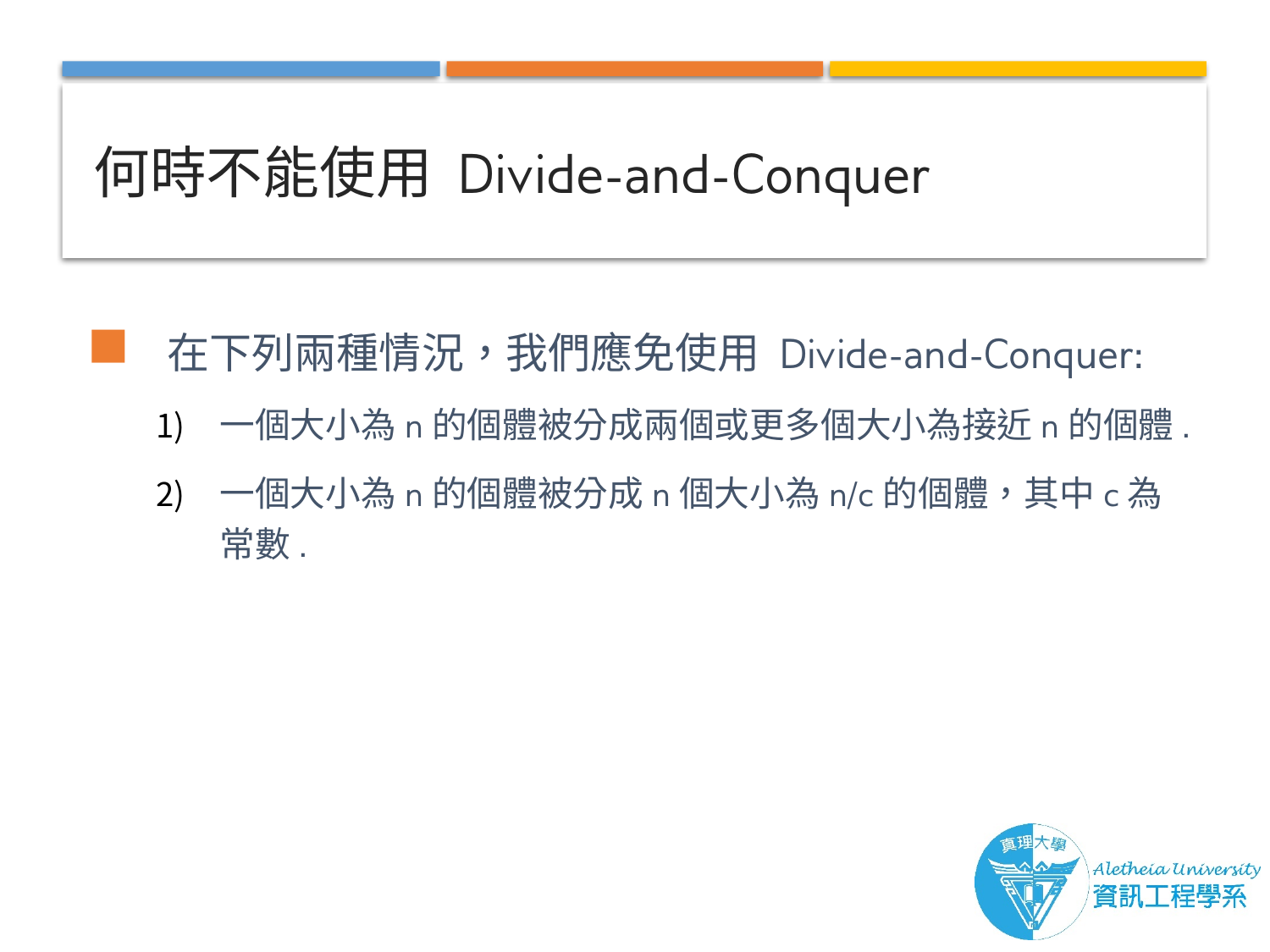

# 何時不能使用 Divide-and-Conquer
在下列兩種情況，我們應免使用 Divide-and-Conquer:
一個大小為n的個體被分成兩個或更多個大小為接近n的個體.
一個大小為n的個體被分成n個大小為n/c的個體，其中c為常數.